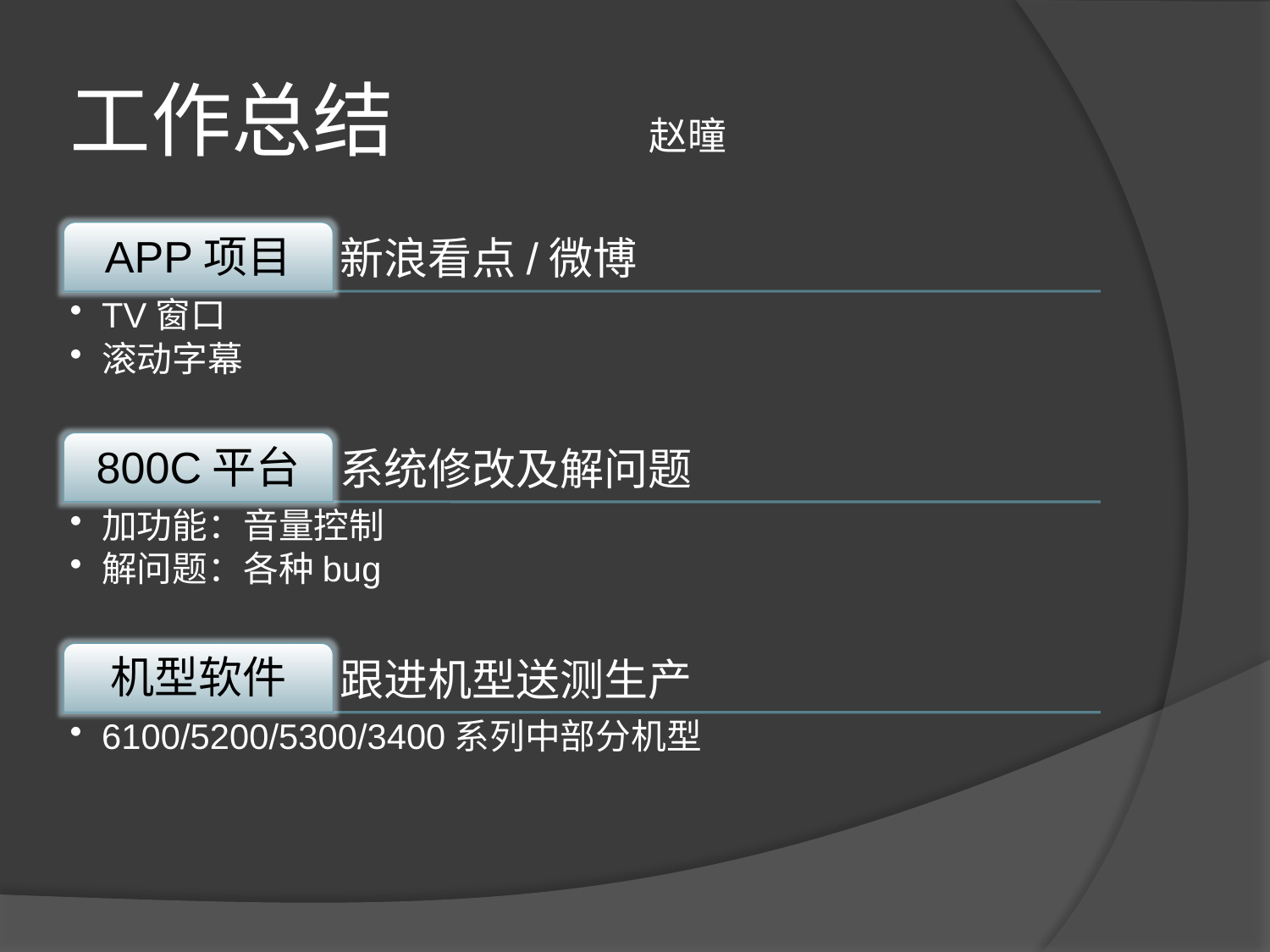

# 工作总结              赵曈
新浪看点/微博
APP项目
TV窗口
滚动字幕
系统修改及解问题
800C平台
加功能：音量控制
解问题：各种bug
跟进机型送测生产
机型软件
6100/5200/5300/3400系列中部分机型